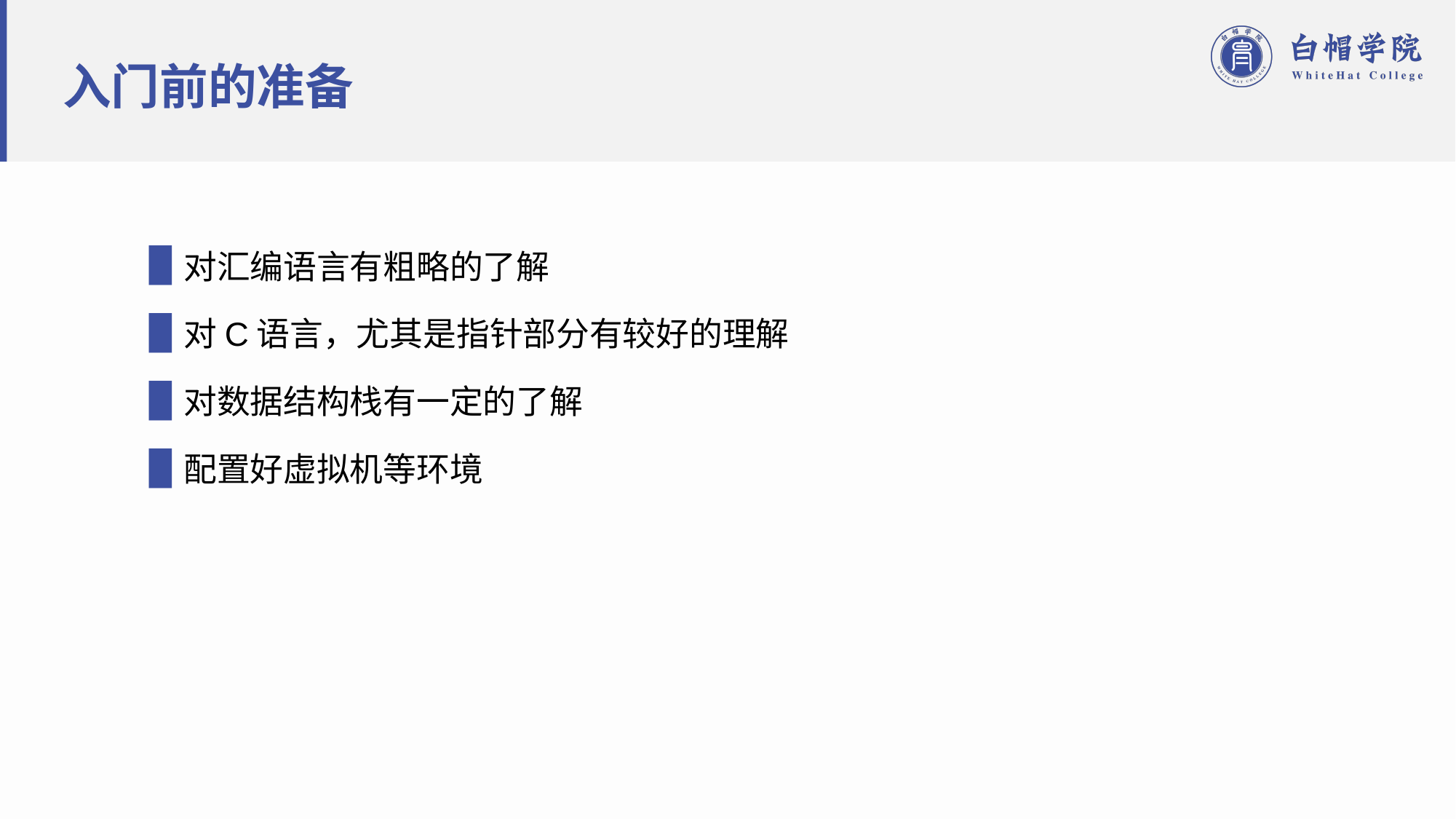

# 入门前的准备
对汇编语言有粗略的了解
对C语言，尤其是指针部分有较好的理解
对数据结构栈有一定的了解
配置好虚拟机等环境